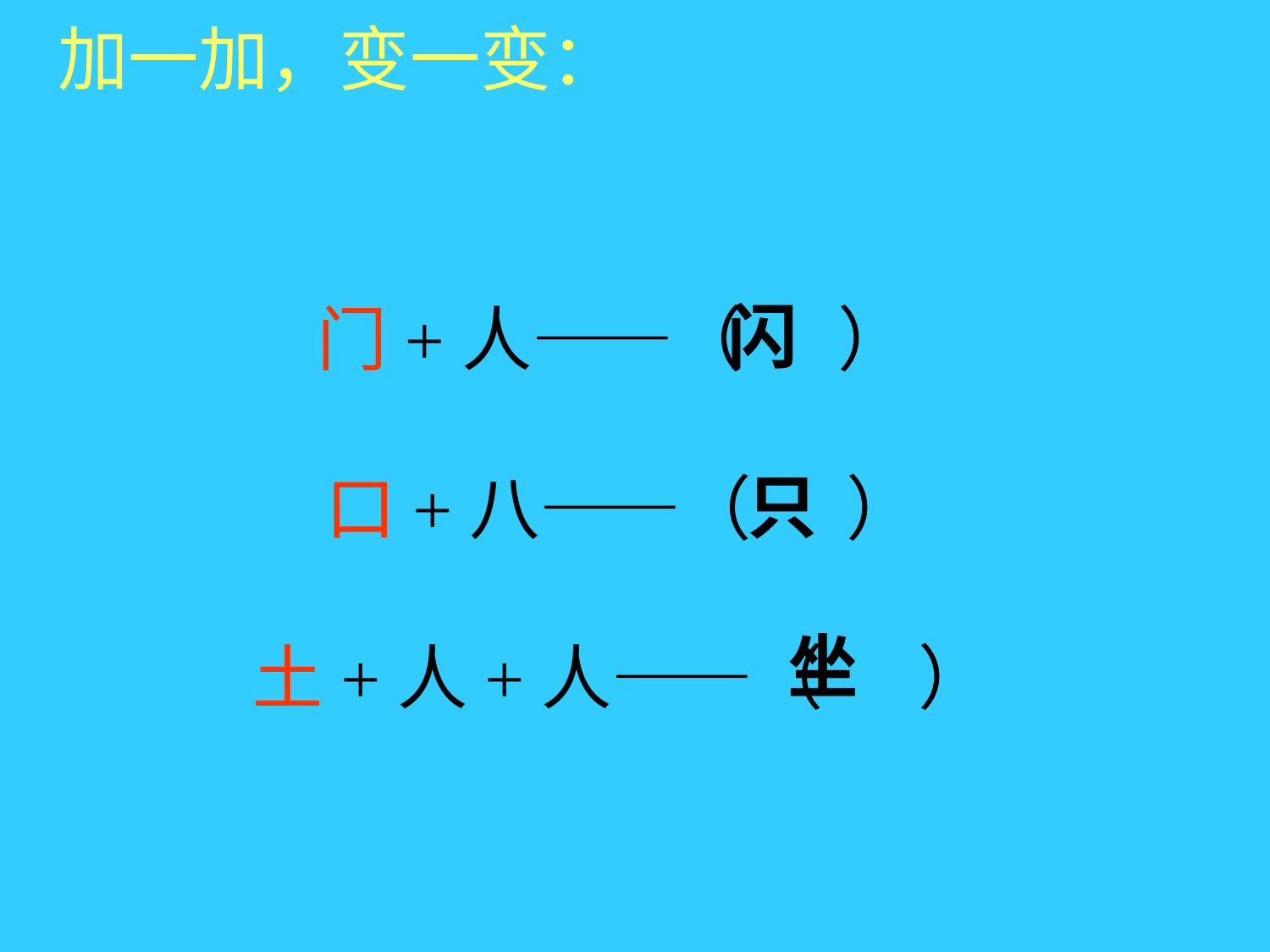

加一加，变一变：

# 门+人——（      ） 口+八——（      ） 土+人+人——（      ）
闪
只

坐